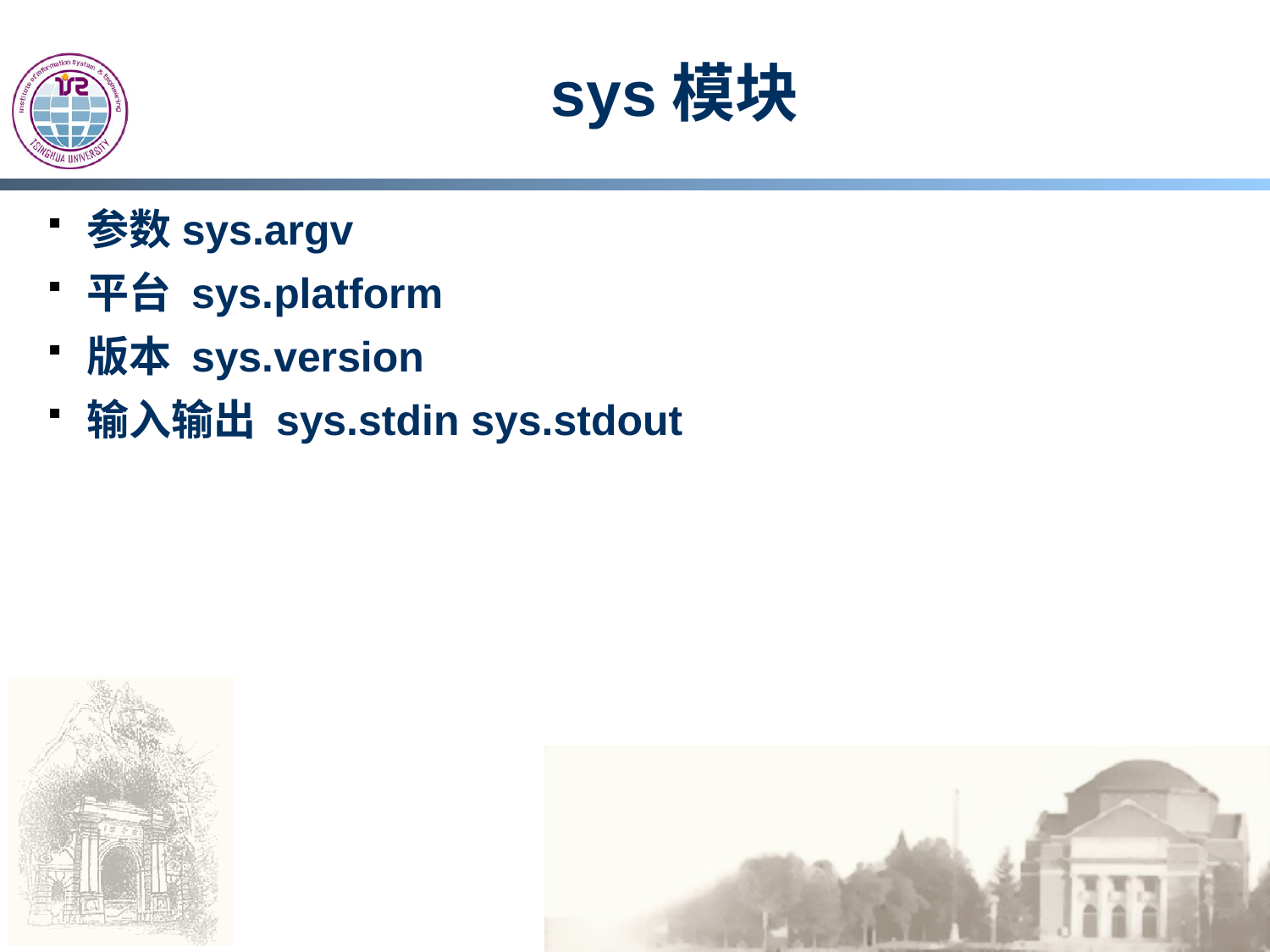

# sys模块
参数sys.argv
平台 sys.platform
版本 sys.version
输入输出 sys.stdin sys.stdout